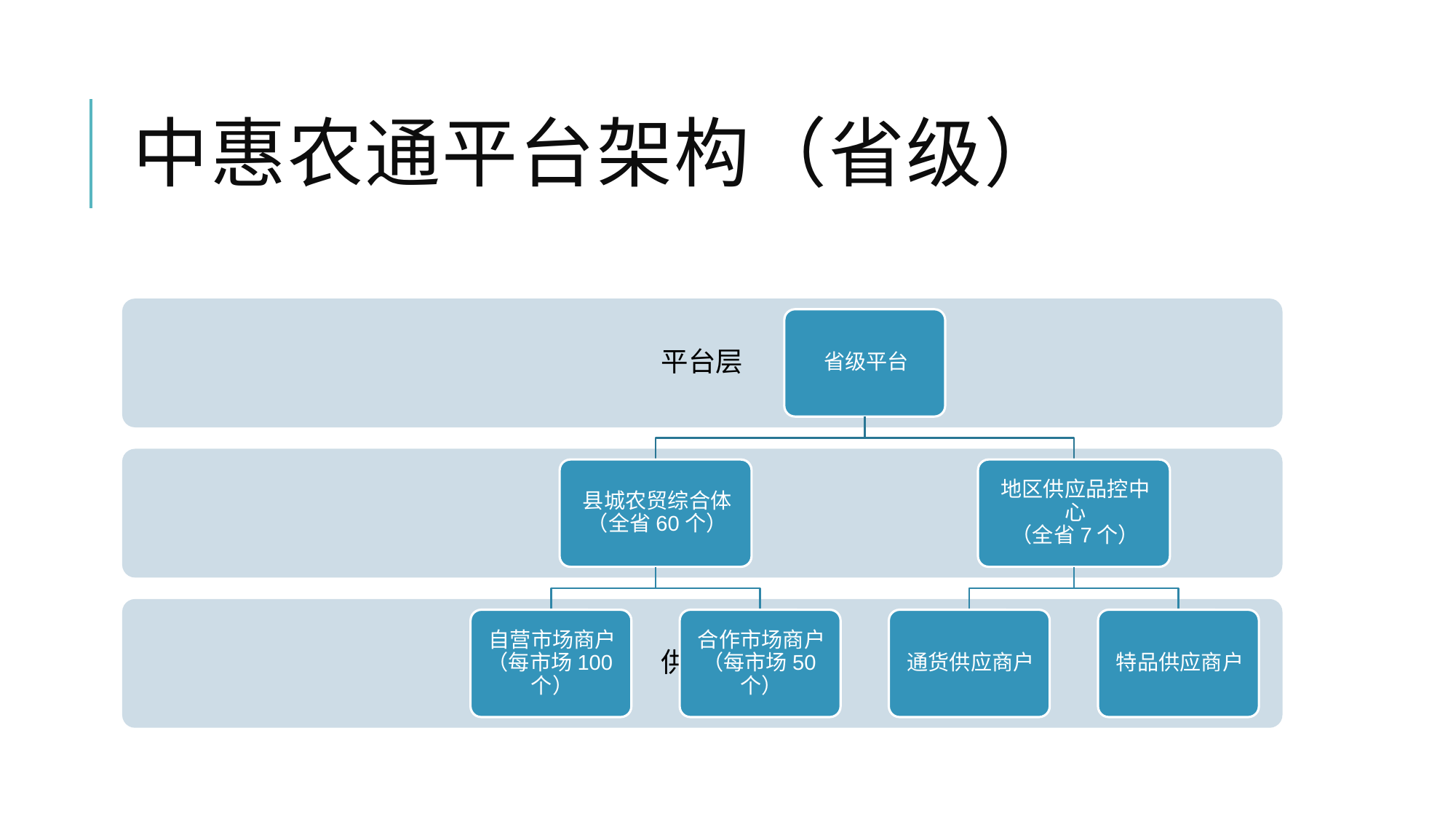

# 中惠农通平台架构（省级）
供销层
组织层
平台层
省级平台
县城农贸综合体
（全省60个）
自营市场商户
（每市场100个）
合作市场商户
（每市场50个）
地区供应品控中心
（全省7个）
通货供应商户
特品供应商户